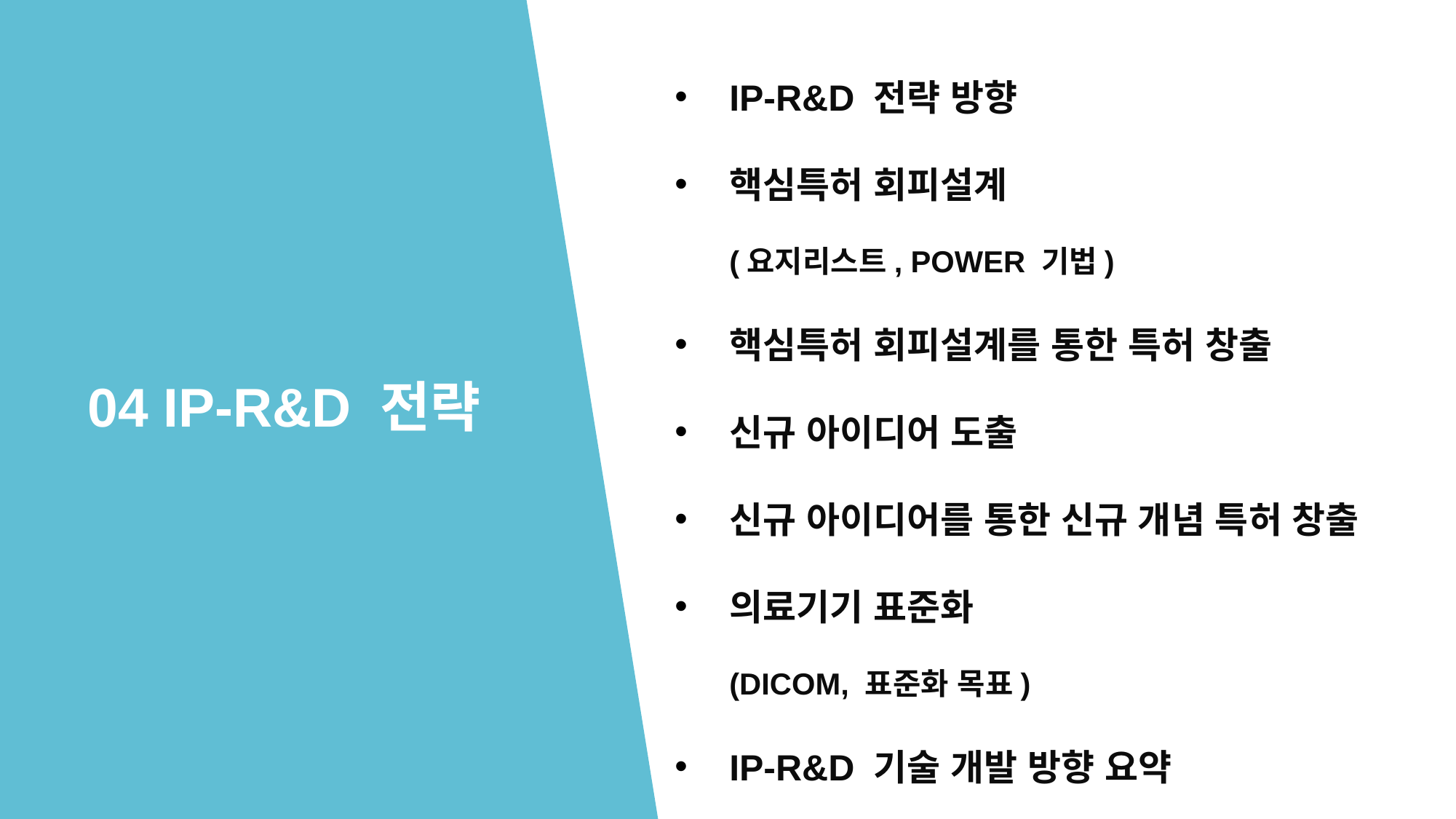

IP-R&D 전략 방향
핵심특허 회피설계
(요지리스트, POWER 기법)
핵심특허 회피설계를 통한 특허 창출
신규 아이디어 도출
신규 아이디어를 통한 신규 개념 특허 창출
의료기기 표준화
(DICOM, 표준화 목표)
IP-R&D 기술 개발 방향 요약

04 IP-R&D 전략